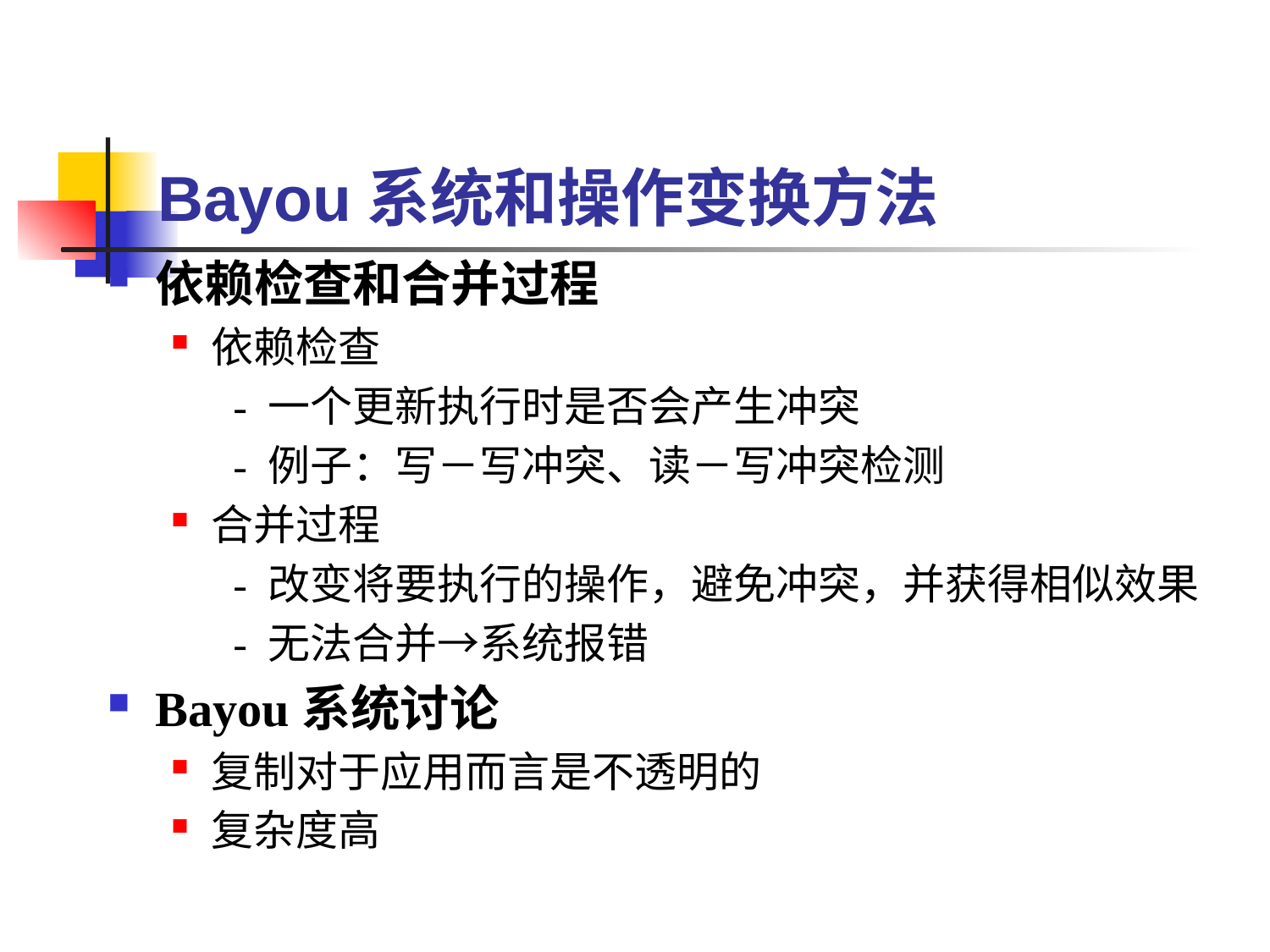

# Bayou系统和操作变换方法
依赖检查和合并过程
依赖检查
　 - 一个更新执行时是否会产生冲突
　 - 例子：写－写冲突、读－写冲突检测
合并过程
　 - 改变将要执行的操作，避免冲突，并获得相似效果
　 - 无法合并→系统报错
Bayou系统讨论
复制对于应用而言是不透明的
复杂度高